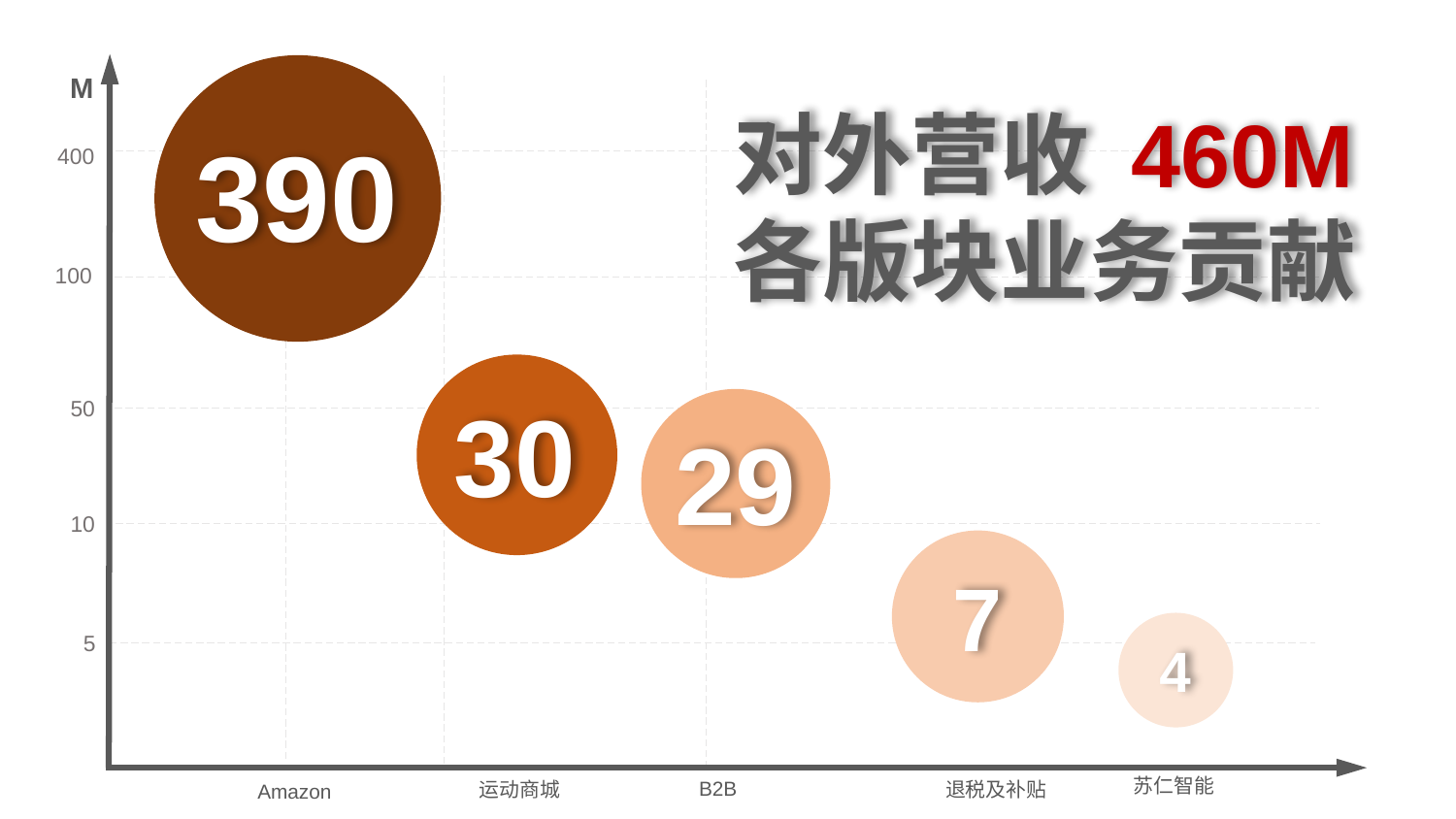

对外营收 460M
苏仁智能
B2B
运动商城
退税及补贴
Amazon

390
M
400
各版块业务贡献
100

30
50

29
10

7

4
5